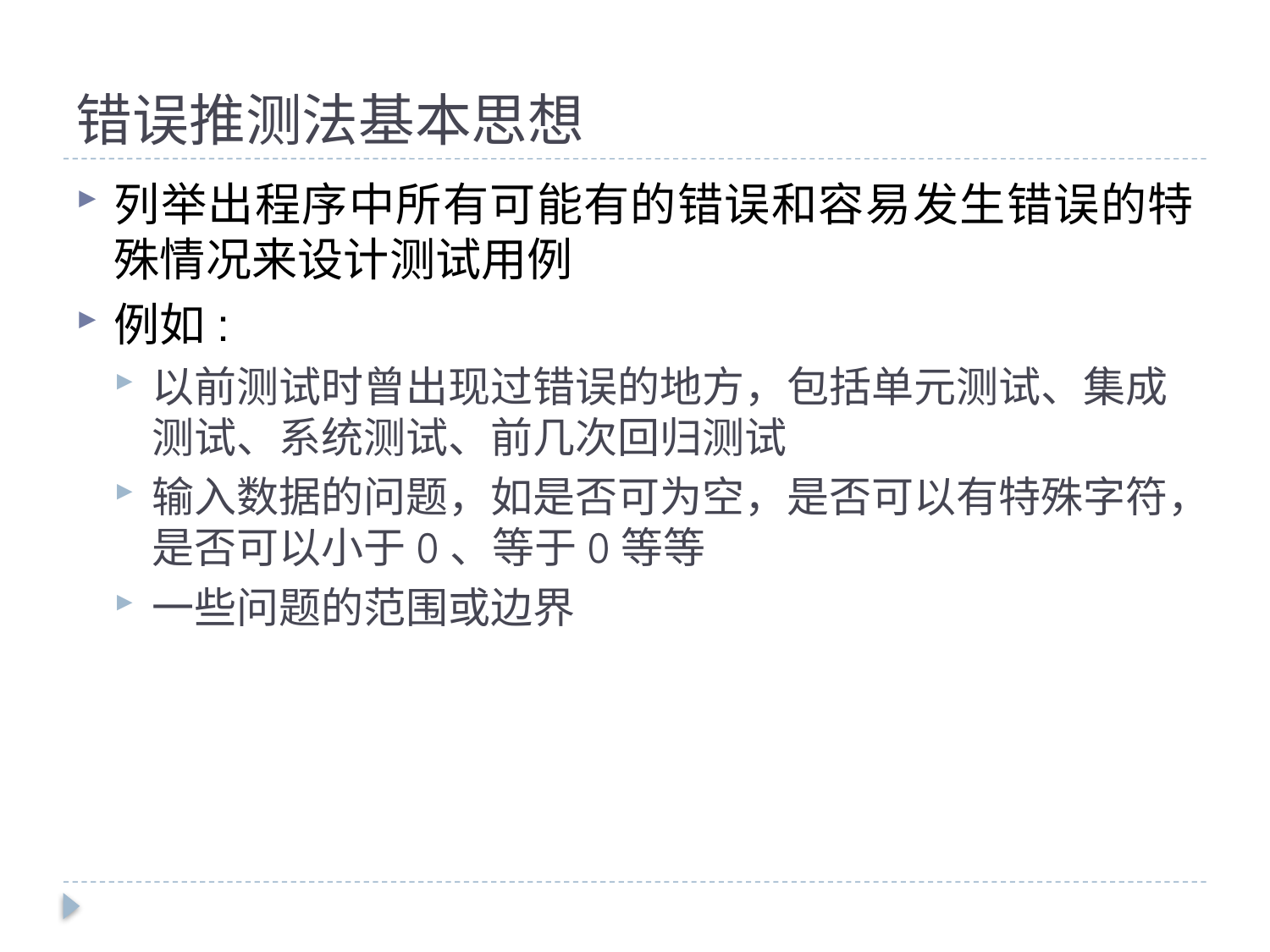

# 错误推测法基本思想
列举出程序中所有可能有的错误和容易发生错误的特殊情况来设计测试用例
例如:
以前测试时曾出现过错误的地方，包括单元测试、集成测试、系统测试、前几次回归测试
输入数据的问题，如是否可为空，是否可以有特殊字符，是否可以小于0、等于0等等
一些问题的范围或边界